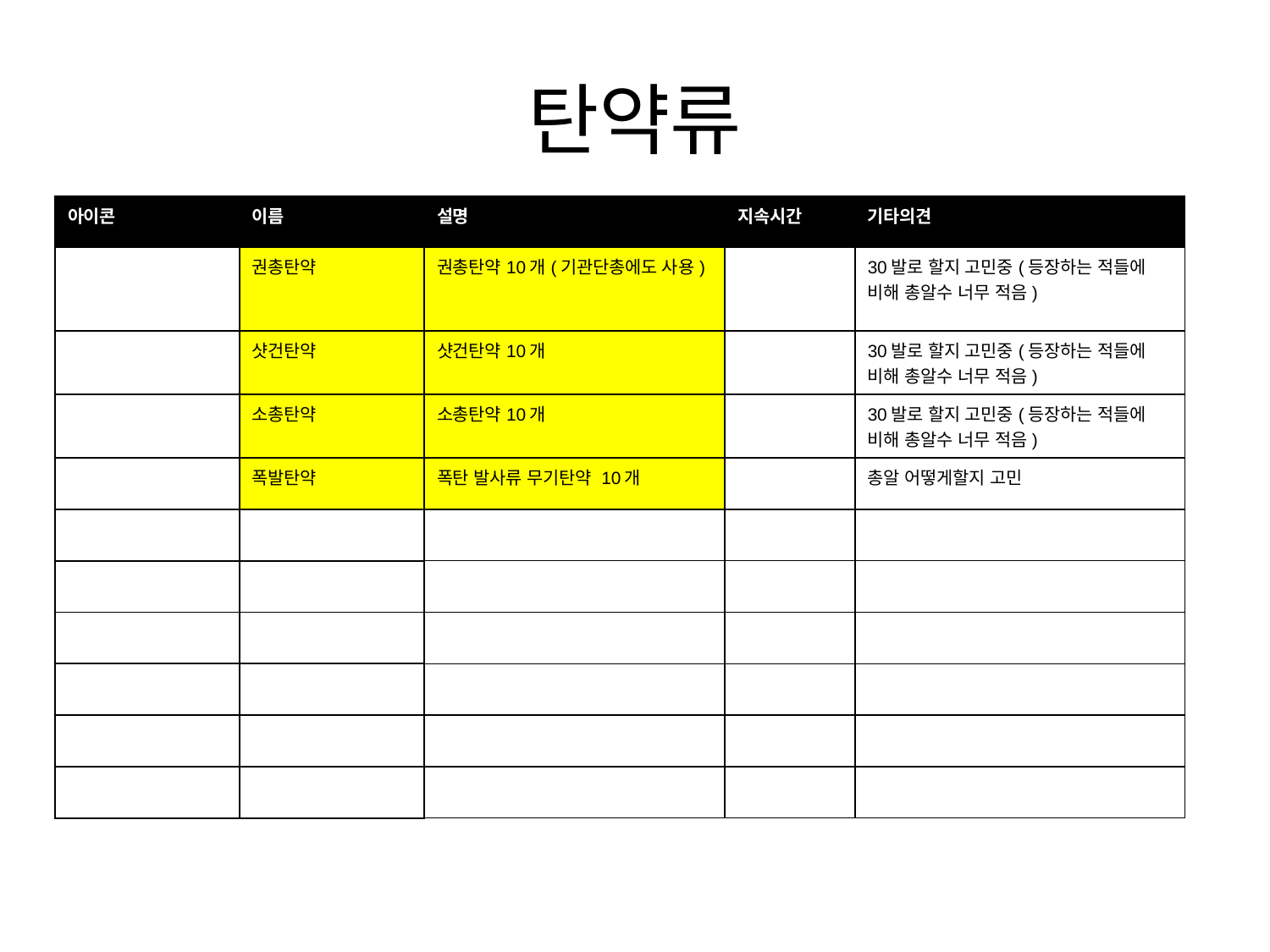

# 탄약류
| 아이콘 | 이름 | 설명 | 지속시간 | 기타의견 |
| --- | --- | --- | --- | --- |
|  | 권총탄약 | 권총탄약10개(기관단총에도 사용) |  | 30발로 할지 고민중(등장하는 적들에 비해 총알수 너무 적음) |
|  | 샷건탄약 | 샷건탄약10개 |  | 30발로 할지 고민중(등장하는 적들에 비해 총알수 너무 적음) |
|  | 소총탄약 | 소총탄약10개 |  | 30발로 할지 고민중(등장하는 적들에 비해 총알수 너무 적음) |
|  | 폭발탄약 | 폭탄 발사류 무기탄약 10개 |  | 총알 어떻게할지 고민 |
|  |  |  |  |  |
|  |  |  |  |  |
|  |  |  |  |  |
|  |  |  |  |  |
|  |  |  |  |  |
|  |  |  |  |  |